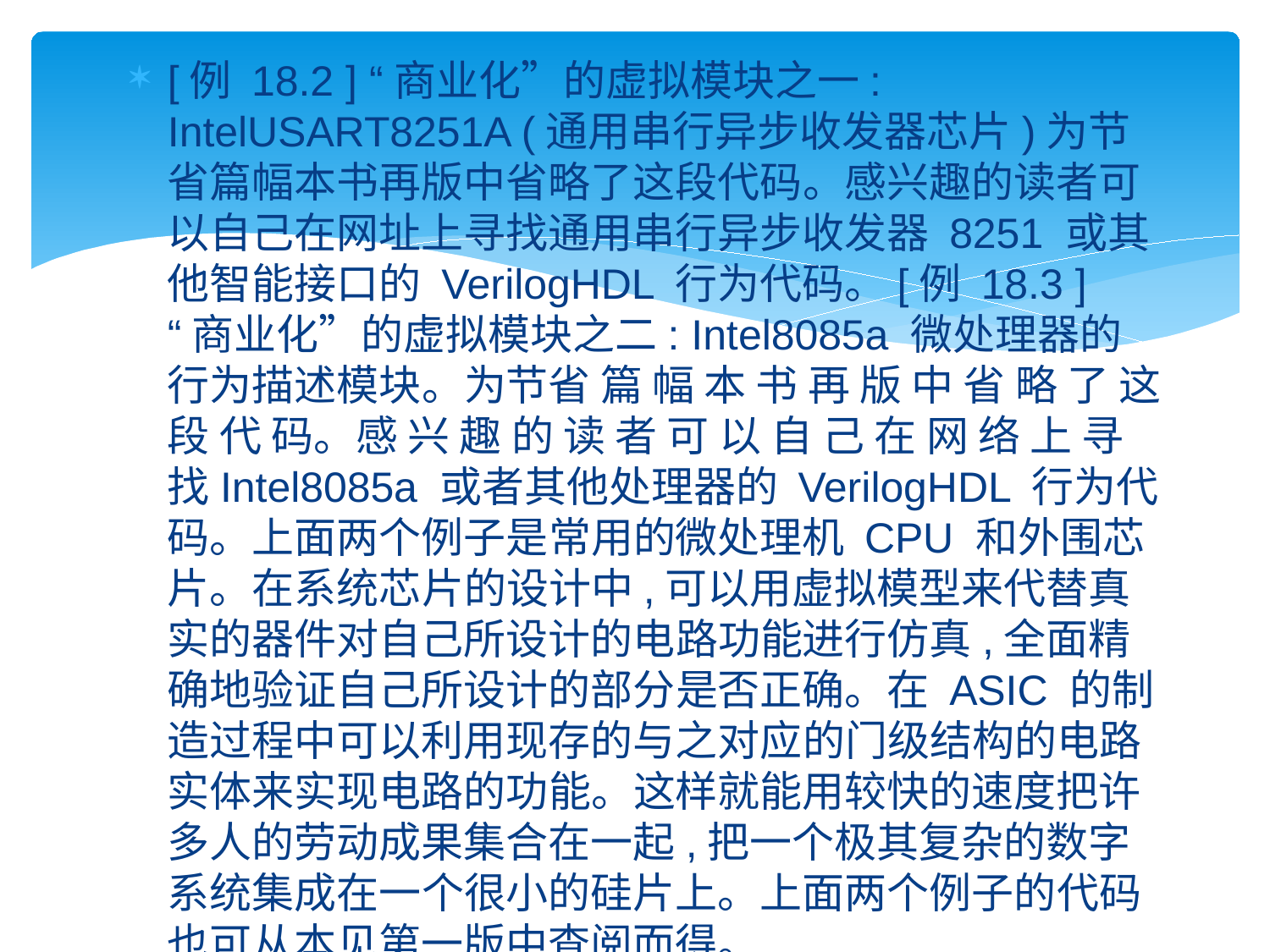

#
[例 18.2 ] “商业化”的虚拟模块之一: IntelUSART8251A (通用串行异步收发器芯片)为节省篇幅本书再版中省略了这段代码。感兴趣的读者可以自己在网址上寻找通用串行异步收发器 8251 或其他智能接口的 VerilogHDL 行为代码。[例 18.3 ] “商业化”的虚拟模块之二: Intel8085a 微处理器的行为描述模块。为节省 篇 幅 本 书 再 版 中 省 略 了 这 段 代 码。感 兴 趣 的 读 者 可 以 自 己 在 网 络 上 寻 找Intel8085a 或者其他处理器的 VerilogHDL 行为代码。上面两个例子是常用的微处理机 CPU 和外围芯片。在系统芯片的设计中,可以用虚拟模型来代替真实的器件对自己所设计的电路功能进行仿真,全面精确地验证自己所设计的部分是否正确。在 ASIC 的制造过程中可以利用现存的与之对应的门级结构的电路实体来实现电路的功能。这样就能用较快的速度把许多人的劳动成果集合在一起,把一个极其复杂的数字系统集成在一个很小的硅片上。上面两个例子的代码也可从本见第一版中查阅而得。